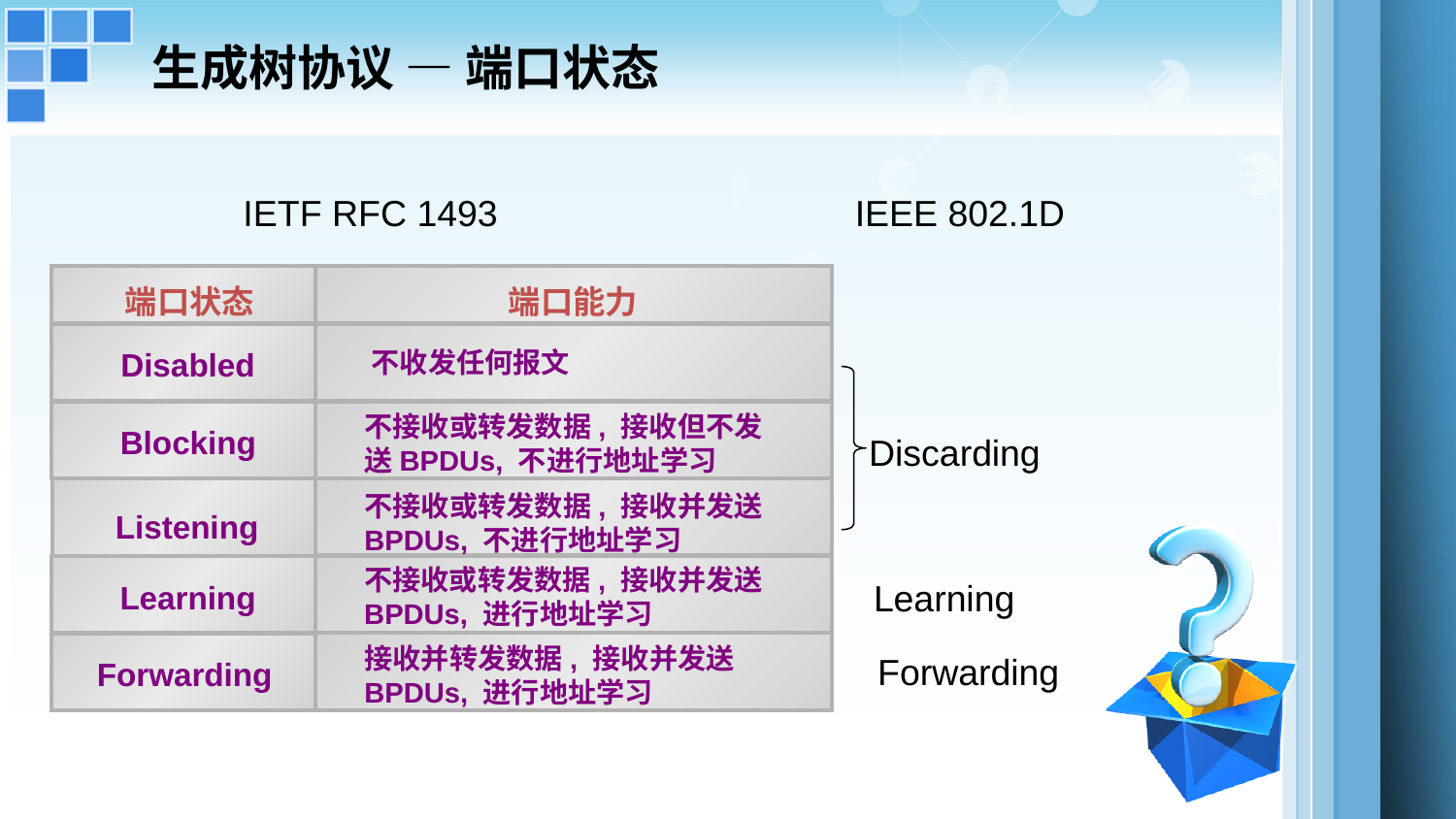

生成树协议 — 端口状态
IETF RFC 1493
IEEE 802.1D

端口状态
端口能力

Disabled
不收发任何报文

不接收或转发数据, 接收但不发送BPDUs, 不进行地址学习
Blocking
Discarding

不接收或转发数据, 接收并发送BPDUs, 不进行地址学习
Listening
不接收或转发数据, 接收并发送BPDUs, 进行地址学习

Learning
Learning

接收并转发数据, 接收并发送BPDUs, 进行地址学习
Forwarding
Forwarding